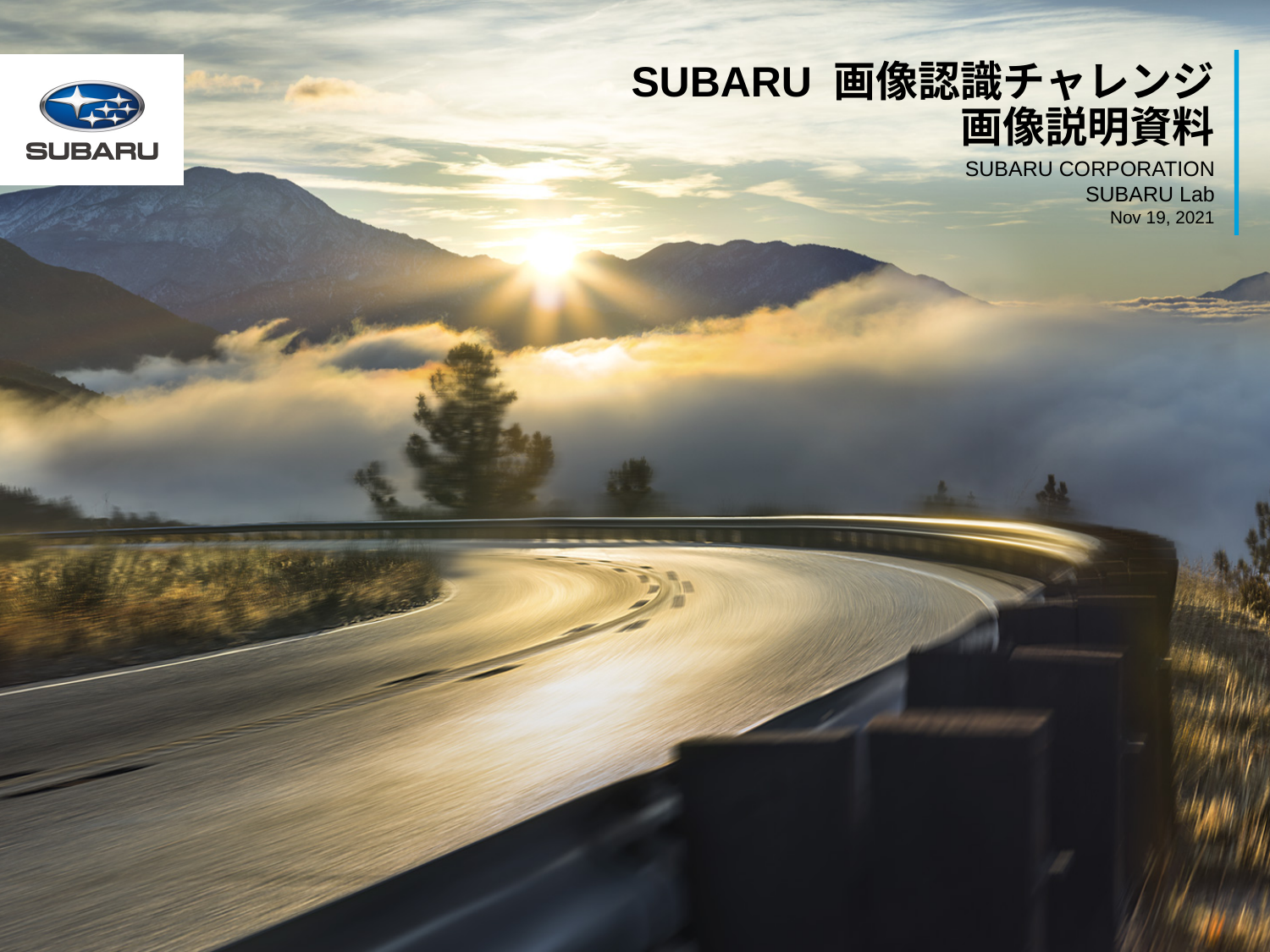

# SUBARU 画像認識チャレンジ 画像説明資料
SUBARU CORPORATION
SUBARU Lab
Nov 19, 2021